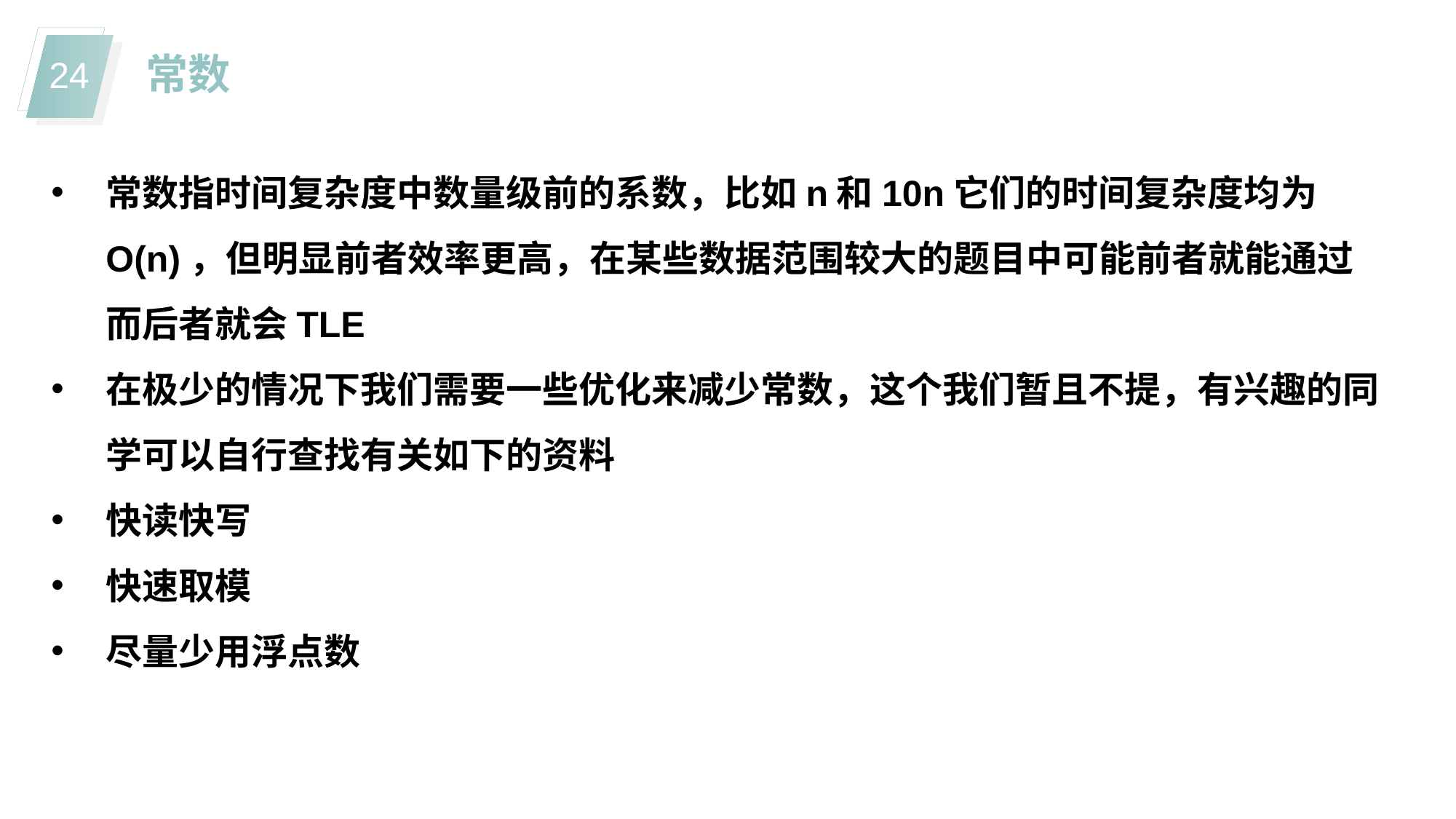

常数
常数指时间复杂度中数量级前的系数，比如n和10n它们的时间复杂度均为O(n)，但明显前者效率更高，在某些数据范围较大的题目中可能前者就能通过而后者就会TLE
在极少的情况下我们需要一些优化来减少常数，这个我们暂且不提，有兴趣的同学可以自行查找有关如下的资料
快读快写
快速取模
尽量少用浮点数